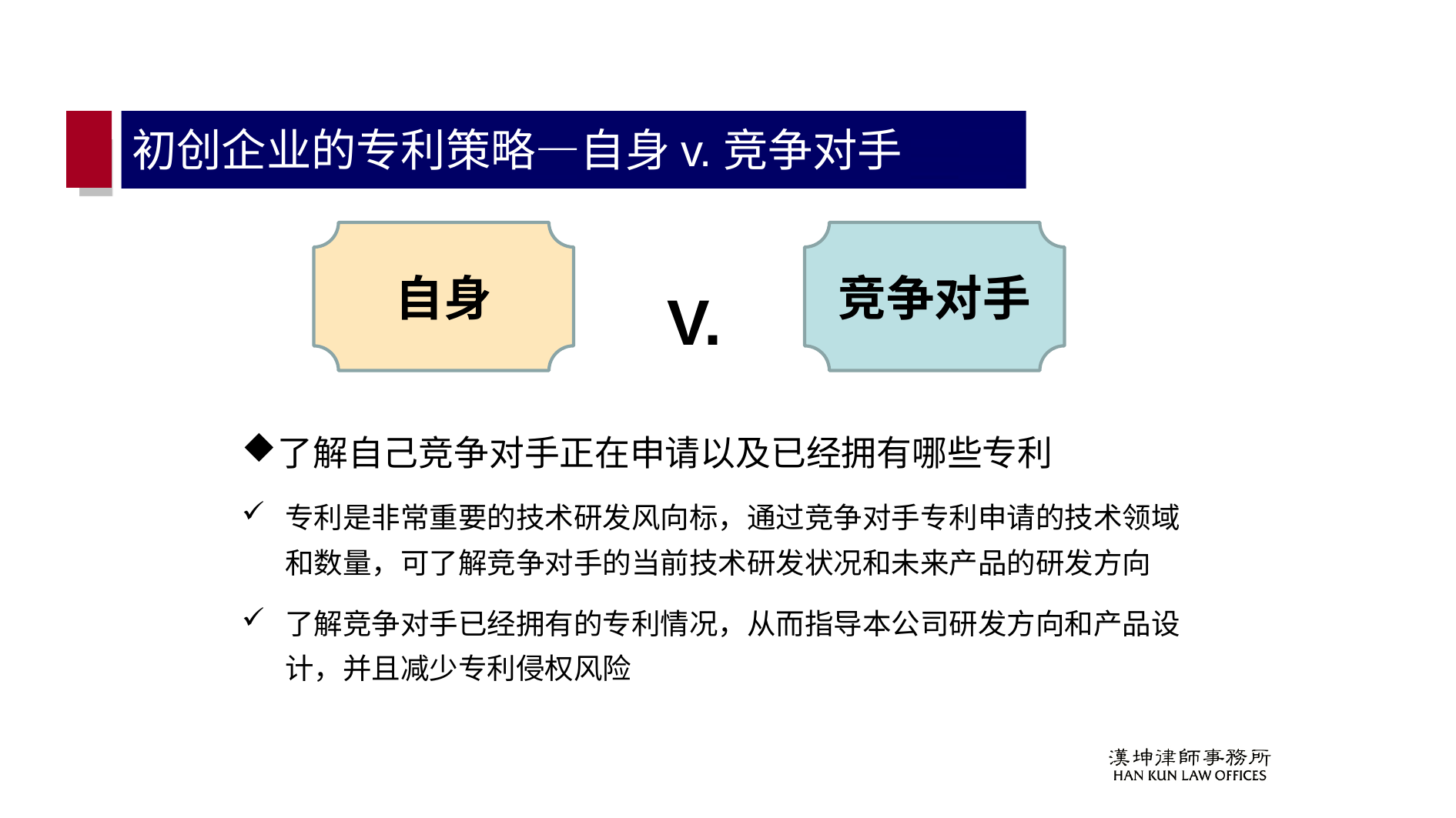

# 初创企业的专利策略—自身v.竞争对手

自身
竞争对手
V.
了解自己竞争对手正在申请以及已经拥有哪些专利
专利是非常重要的技术研发风向标，通过竞争对手专利申请的技术领域和数量，可了解竞争对手的当前技术研发状况和未来产品的研发方向
了解竞争对手已经拥有的专利情况，从而指导本公司研发方向和产品设计，并且减少专利侵权风险